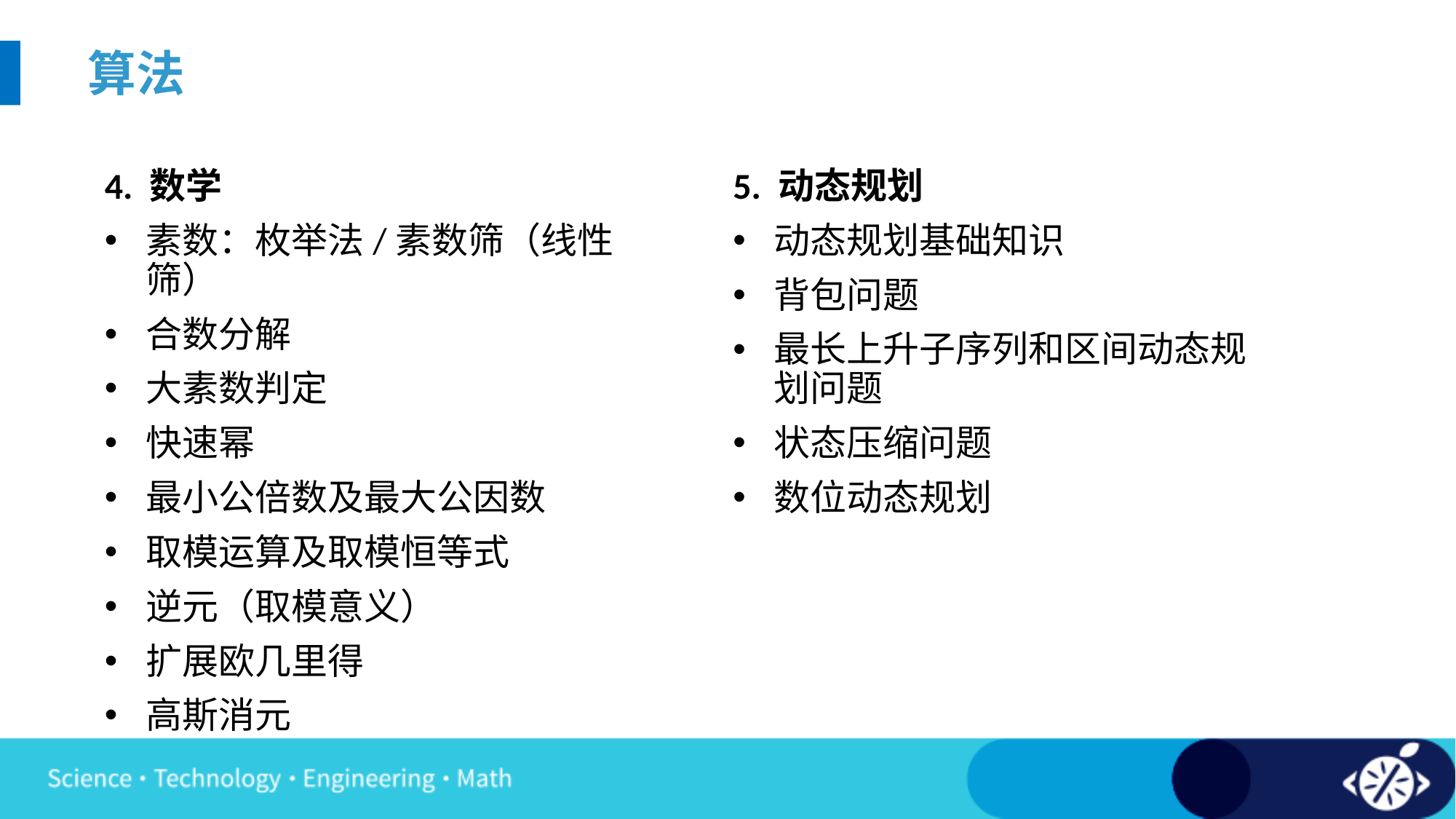

算法
4. 数学
素数：枚举法/素数筛（线性筛）
合数分解
大素数判定
快速幂
最小公倍数及最大公因数
取模运算及取模恒等式
逆元（取模意义）
扩展欧几里得
高斯消元
5. 动态规划
动态规划基础知识
背包问题
最长上升子序列和区间动态规划问题
状态压缩问题
数位动态规划